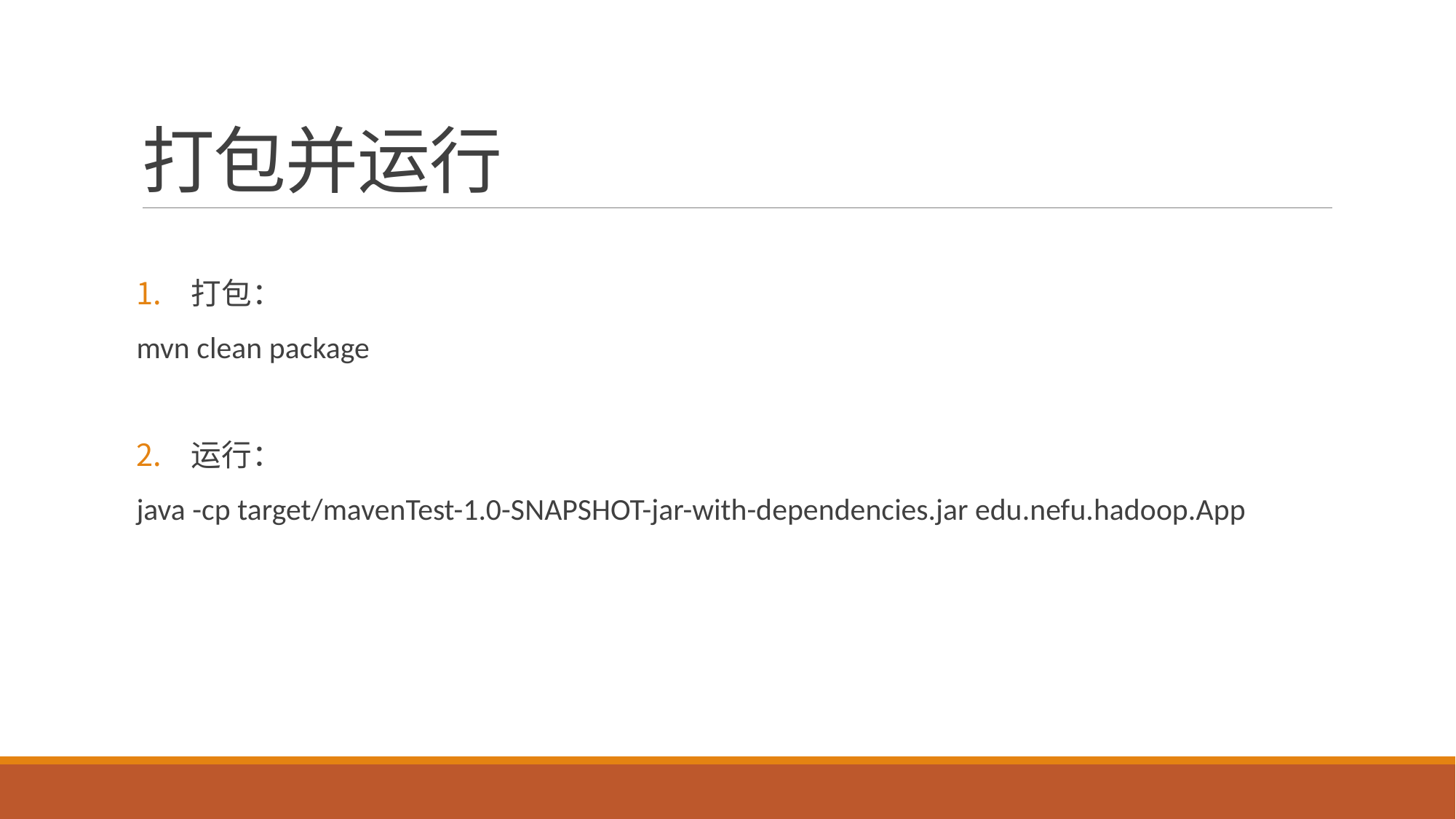

# 打包并运行

打包：
mvn clean package

运行：
java -cp target/mavenTest-1.0-SNAPSHOT-jar-with-dependencies.jar edu.nefu.hadoop.App